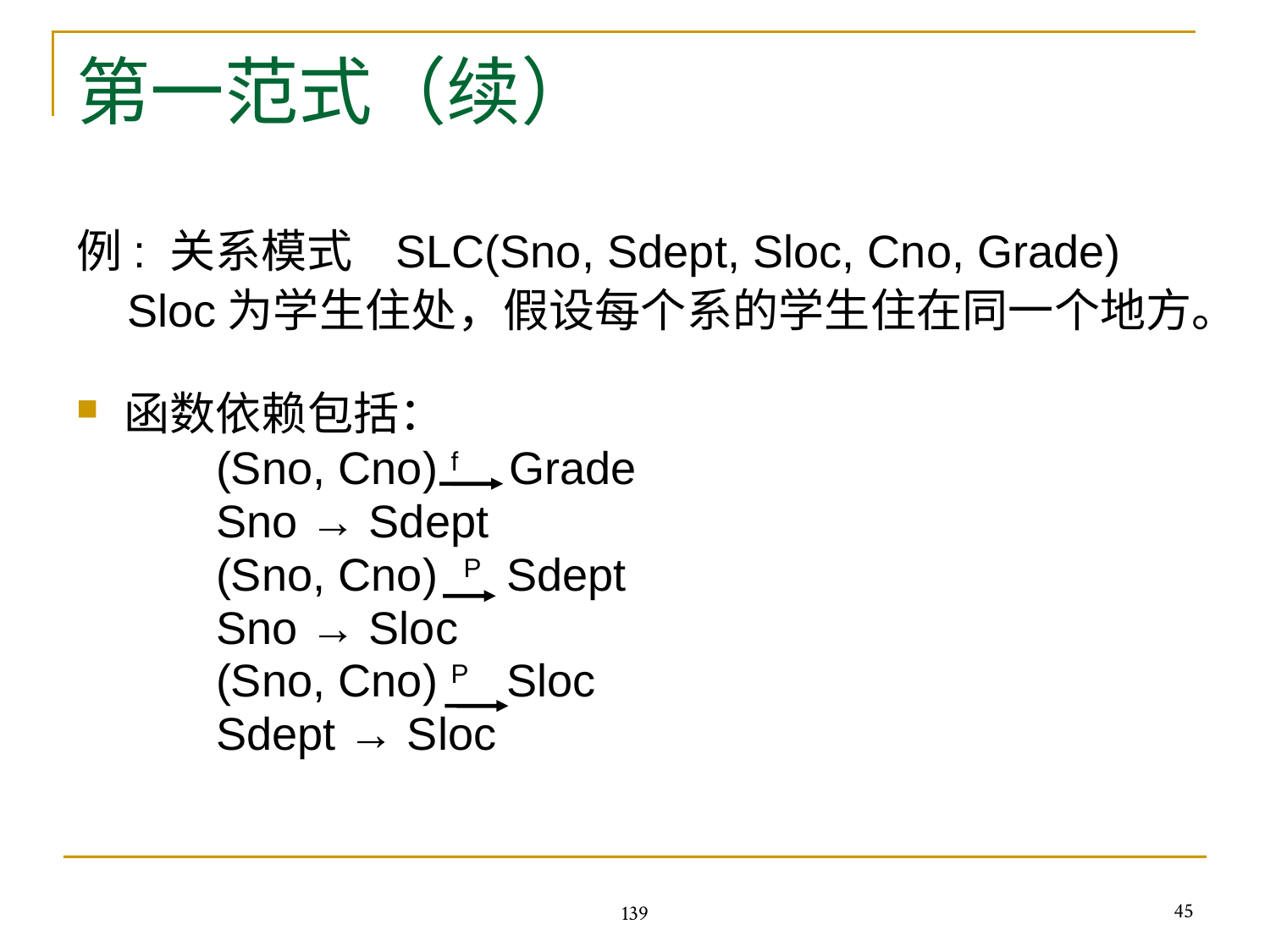

# 第一范式（续）
例: 关系模式   SLC(Sno, Sdept, Sloc, Cno, Grade)
    Sloc为学生住处，假设每个系的学生住在同一个地方。

函数依赖包括：
           (Sno, Cno) f    Grade
           Sno → Sdept
           (Sno, Cno)  P  Sdept
           Sno → Sloc
           (Sno, Cno) P   Sloc
           Sdept → Sloc

45
139